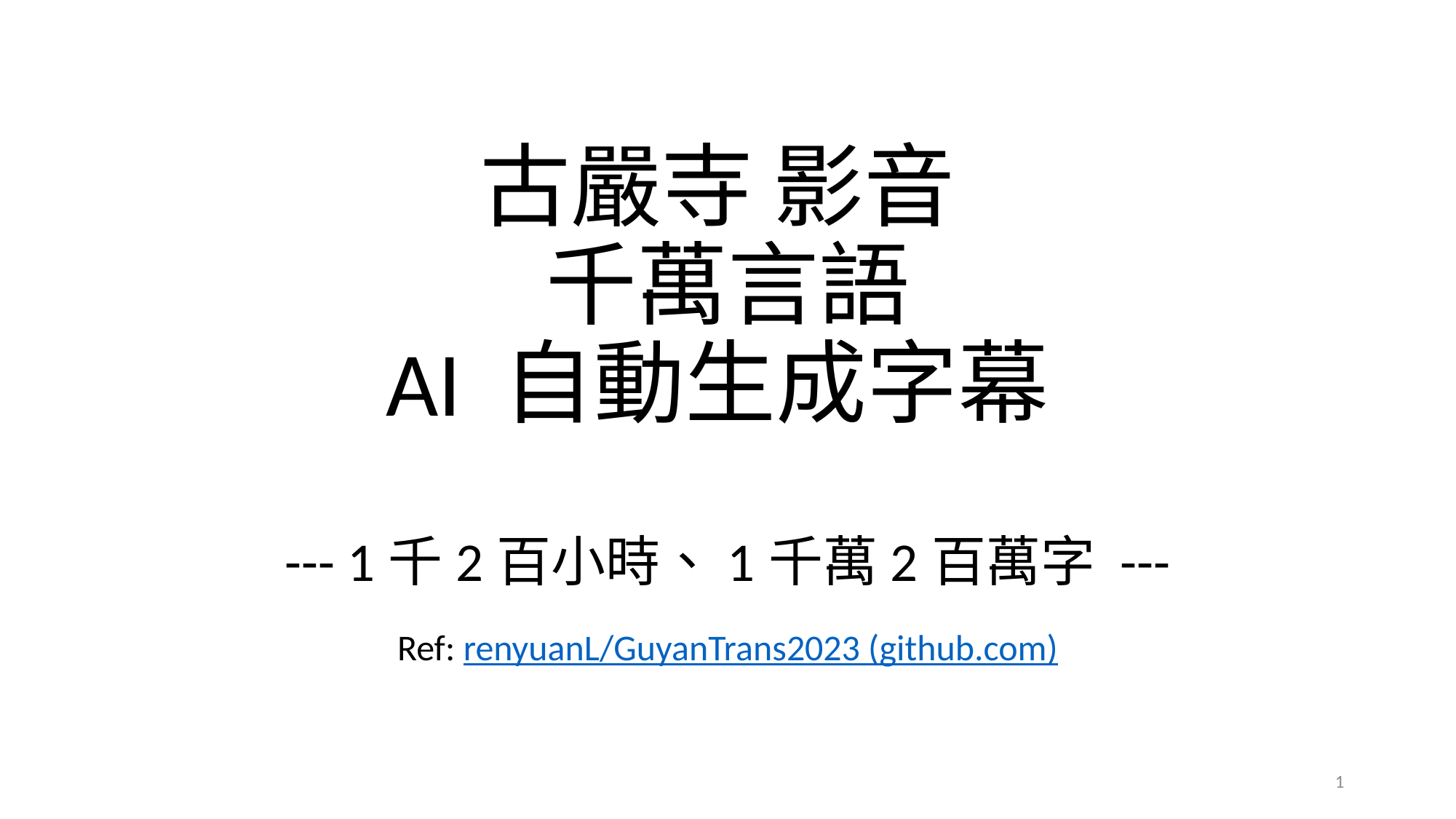

# 古嚴寺 影音 千萬言語 AI 自動生成字幕 --- 1千2百小時、1千萬2百萬字 ---
Ref: renyuanL/GuyanTrans2023 (github.com)
1